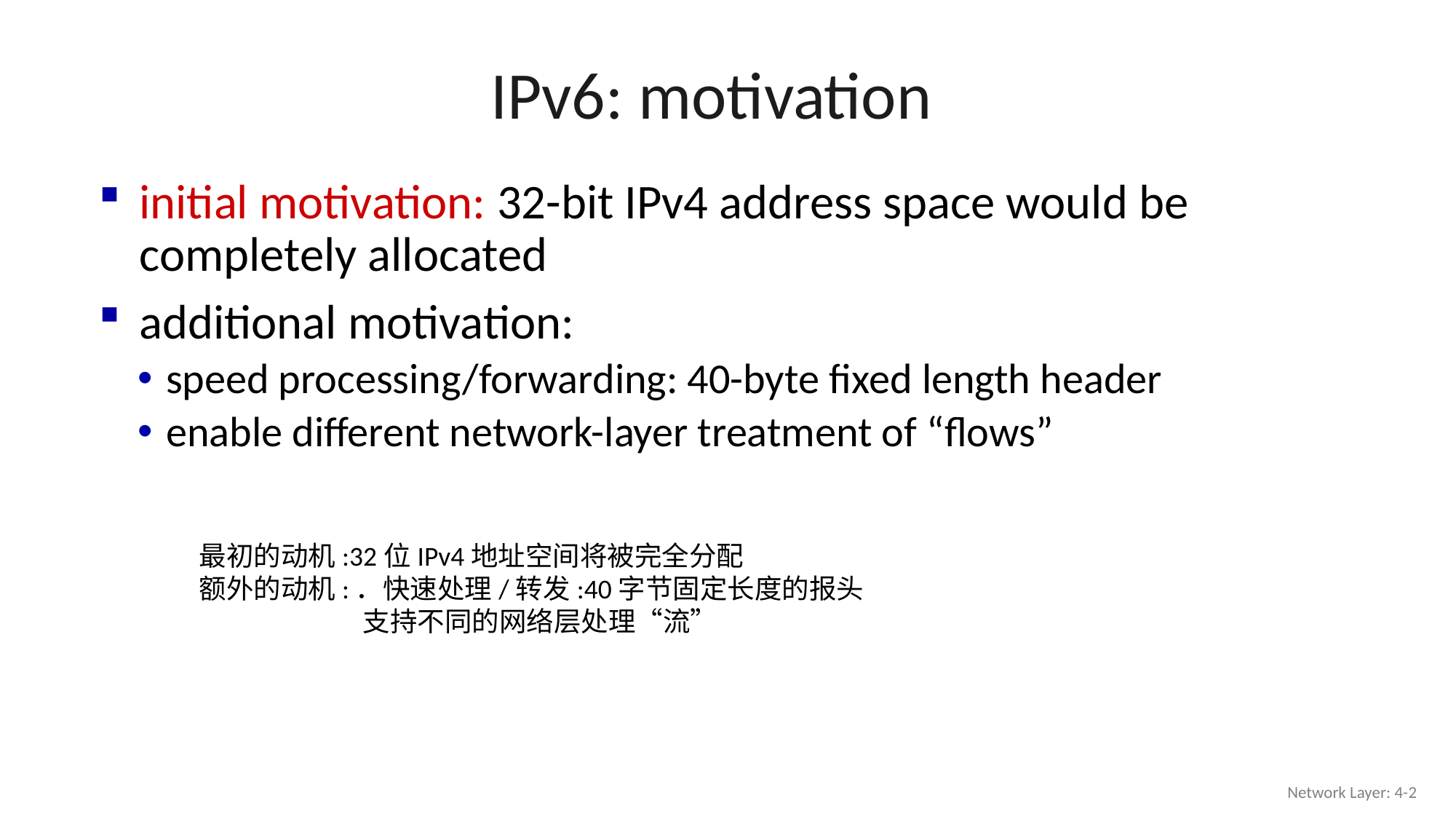

# IPv6: motivation
initial motivation: 32-bit IPv4 address space would be completely allocated
additional motivation:
speed processing/forwarding: 40-byte fixed length header
enable different network-layer treatment of “flows”

最初的动机:32位IPv4地址空间将被完全分配
额外的动机:．快速处理/转发:40字节固定长度的报头
支持不同的网络层处理“流”
Network Layer: 4-2